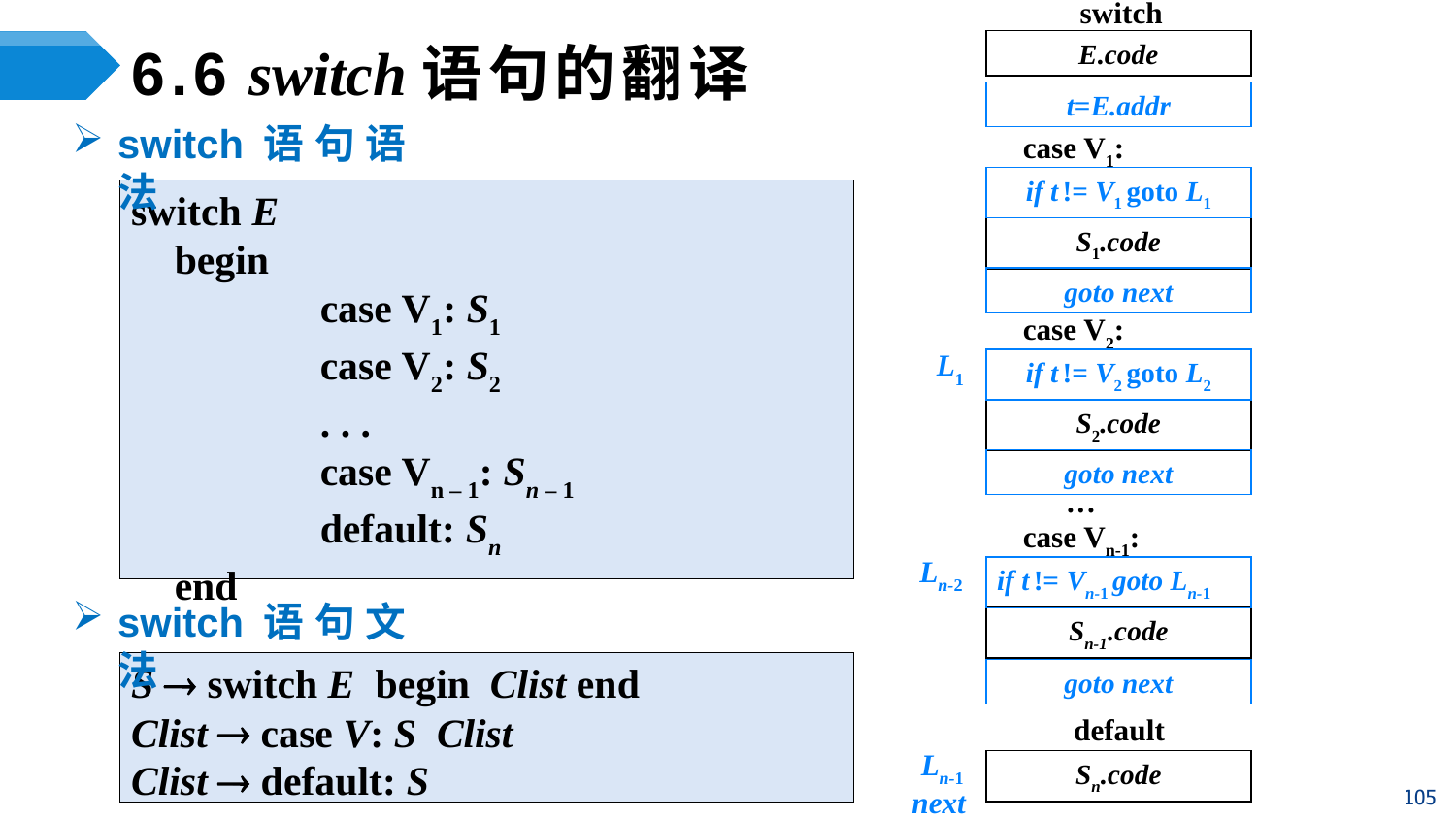

switch
E.code
# 6.6 switch语句的翻译
t=E.addr
switch语句语法
case V1:
if t != V1 goto L1
switch E
	begin
		case V1: S1
		case V2: S2
		. . .
		case Vn – 1: Sn – 1
		default: Sn
	end
S1.code
goto next
case V2:
L1
if t != V2 goto L2
S2.code
goto next
…
case Vn-1:
Ln-2
if t != Vn-1 goto Ln-1
switch语句文法
S → switch E  begin  Clist end
Clist → case V: S  Clist
Clist → default: S
Sn-1.code
goto next
default
Ln-1
Sn.code
105
next